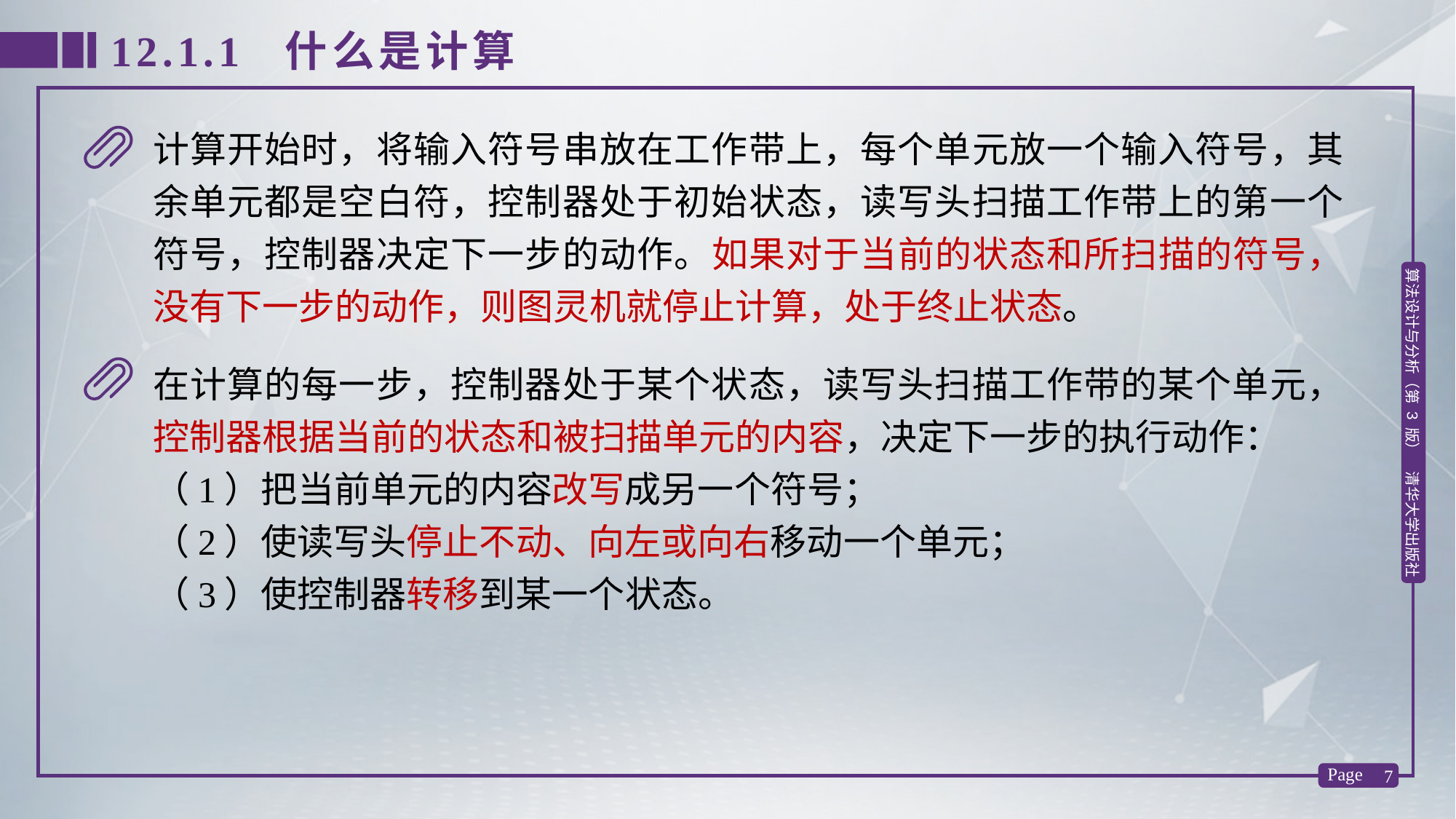

12.1.1  什么是计算
计算开始时，将输入符号串放在工作带上，每个单元放一个输入符号，其余单元都是空白符，控制器处于初始状态，读写头扫描工作带上的第一个符号，控制器决定下一步的动作。如果对于当前的状态和所扫描的符号，没有下一步的动作，则图灵机就停止计算，处于终止状态。

在计算的每一步，控制器处于某个状态，读写头扫描工作带的某个单元，控制器根据当前的状态和被扫描单元的内容，决定下一步的执行动作：
（1）把当前单元的内容改写成另一个符号；
（2）使读写头停止不动、向左或向右移动一个单元；
（3）使控制器转移到某一个状态。